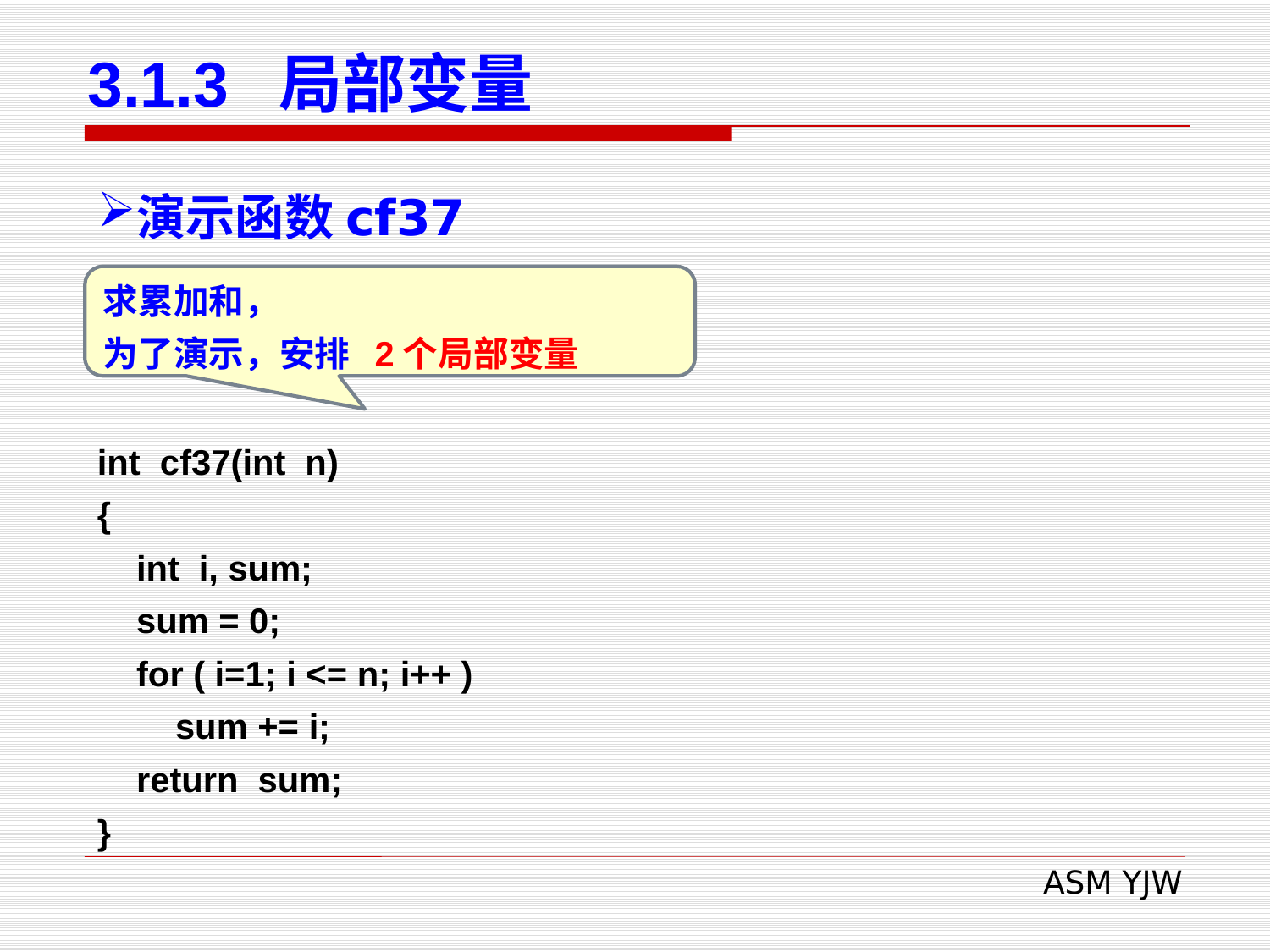

# 3.1.3  局部变量
演示函数cf37
求累加和，
为了演示，安排  2个局部变量
int  cf37(int  n)
{
    int  i, sum;
    sum = 0;
    for ( i=1; i <= n; i++ )
        sum += i;
    return  sum;
}